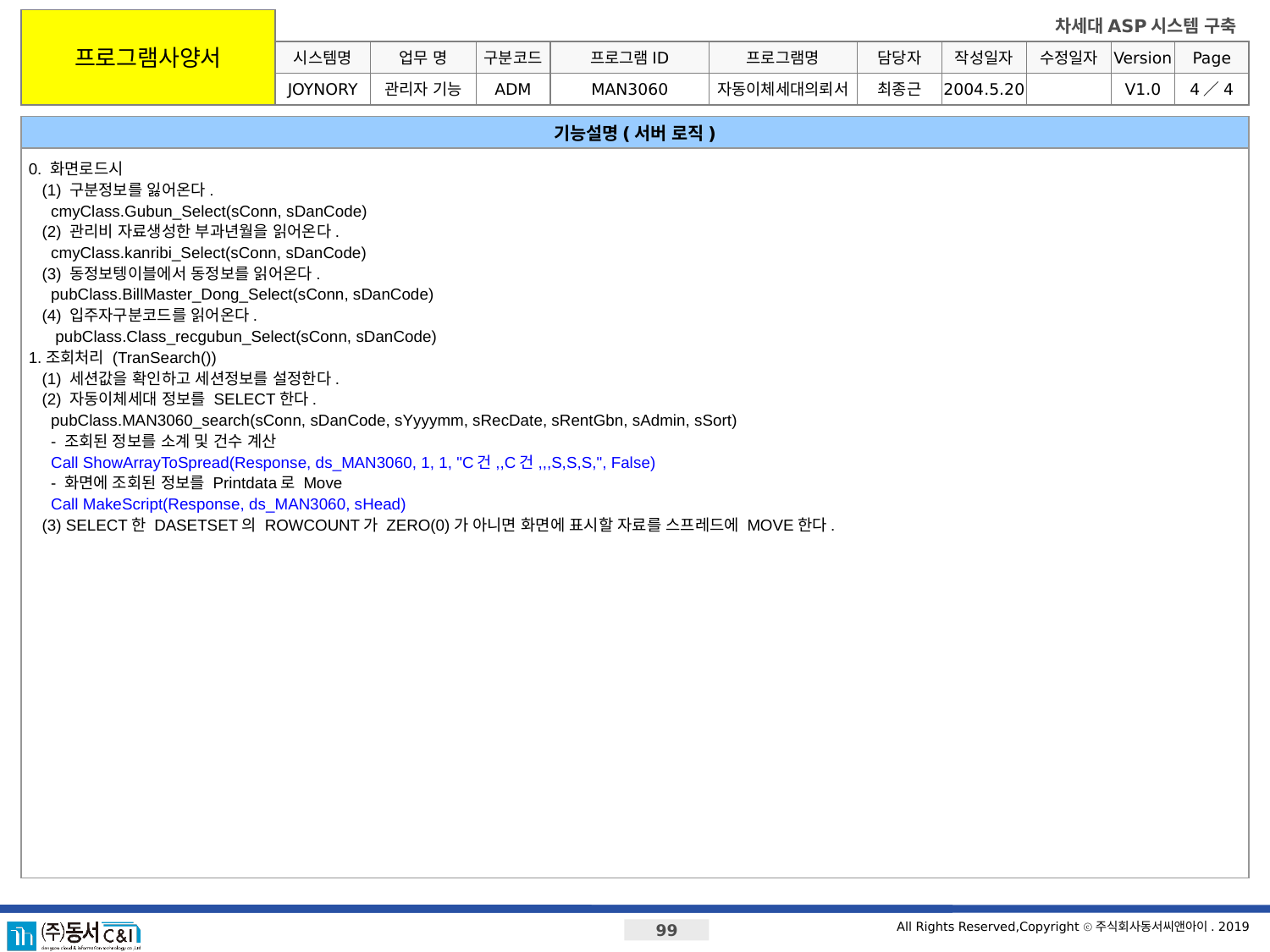

프로그램사양서
시스템명
업무 명
구분코드
프로그램ID
프로그램명
JOYNORY
관리자 기능
ADM
MAN3060
자동이체세대의뢰서
최종근
2004.5.20

V1.0
4／4
기능설명(서버 로직)
0. 화면로드시
   (1) 구분정보를 잃어온다.
     cmyClass.Gubun_Select(sConn, sDanCode)
   (2) 관리비 자료생성한 부과년월을 읽어온다.
     cmyClass.kanribi_Select(sConn, sDanCode)
   (3) 동정보텡이블에서 동정보를 읽어온다.
     pubClass.BillMaster_Dong_Select(sConn, sDanCode)
   (4) 입주자구분코드를 읽어온다.
      pubClass.Class_recgubun_Select(sConn, sDanCode)
1.조회처리 (TranSearch())
   (1) 세션값을 확인하고 세션정보를 설정한다.
   (2) 자동이체세대 정보를 SELECT한다.
     pubClass.MAN3060_search(sConn, sDanCode, sYyyymm, sRecDate, sRentGbn, sAdmin, sSort)
     - 조회된 정보를 소계 및 건수 계산
     Call ShowArrayToSpread(Response, ds_MAN3060, 1, 1, "C건,,C건,,,S,S,S,", False)
     - 화면에 조회된 정보를 Printdata로 Move
     Call MakeScript(Response, ds_MAN3060, sHead)
   (3) SELECT한 DASETSET의 ROWCOUNT가 ZERO(0)가 아니면 화면에 표시할 자료를 스프레드에 MOVE한다.